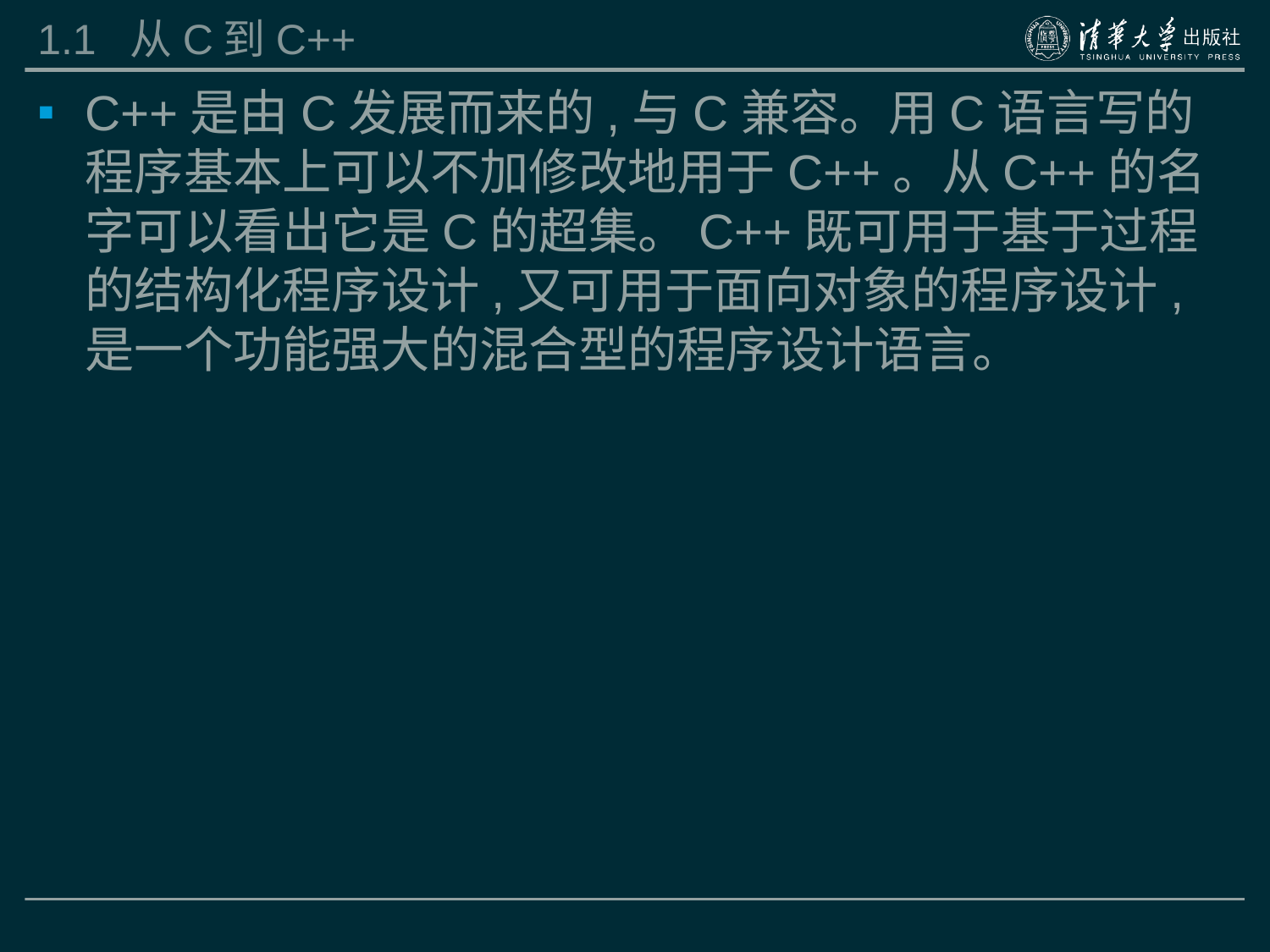

# 1.1  从C到C++
C++是由C发展而来的,与C兼容。用C语言写的程序基本上可以不加修改地用于C++。从C++的名字可以看出它是C的超集。C++既可用于基于过程的结构化程序设计,又可用于面向对象的程序设计,是一个功能强大的混合型的程序设计语言。